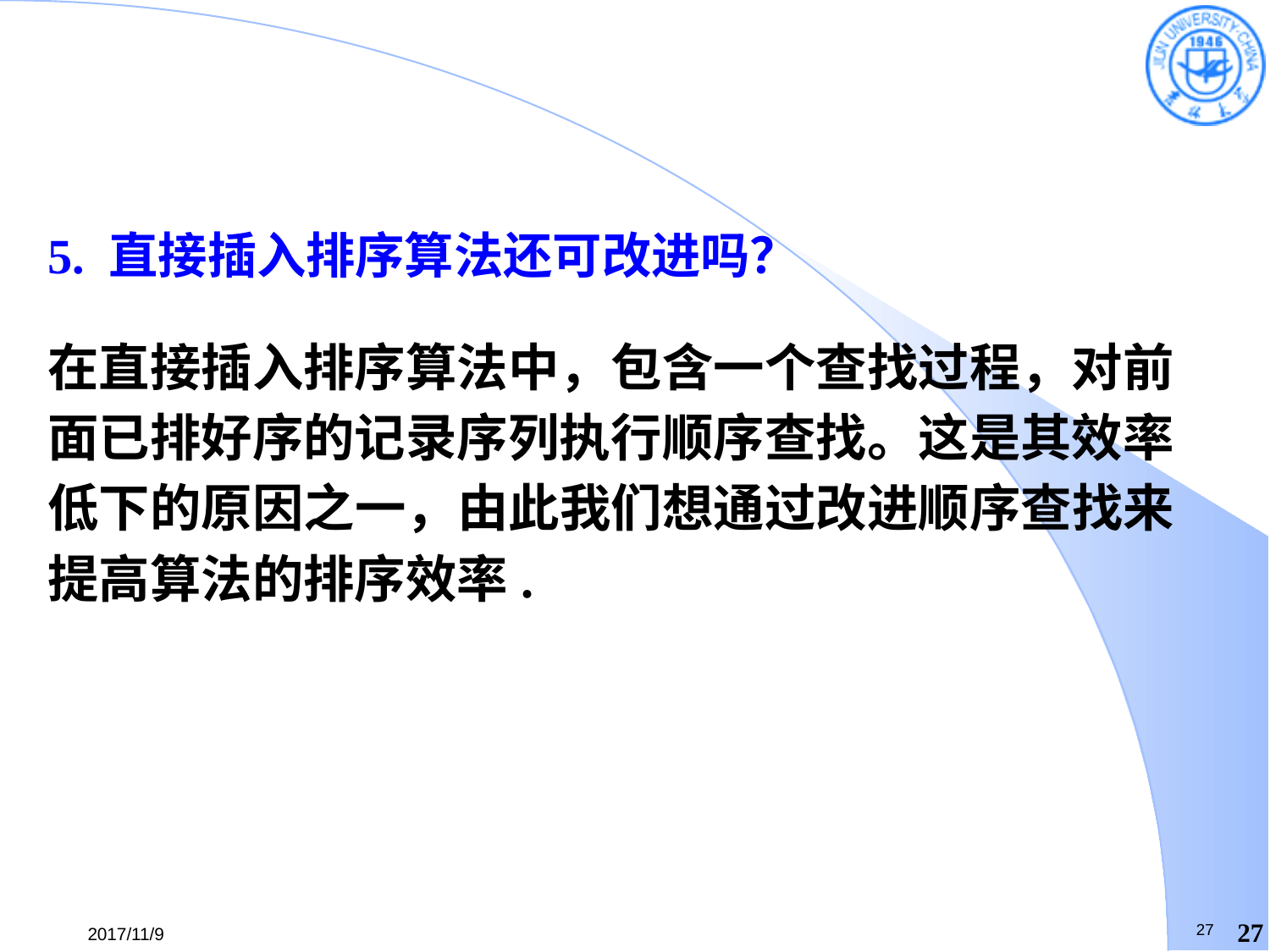

5. 直接插入排序算法还可改进吗？
在直接插入排序算法中，包含一个查找过程，对前面已排好序的记录序列执行顺序查找。这是其效率低下的原因之一，由此我们想通过改进顺序查找来提高算法的排序效率.
27